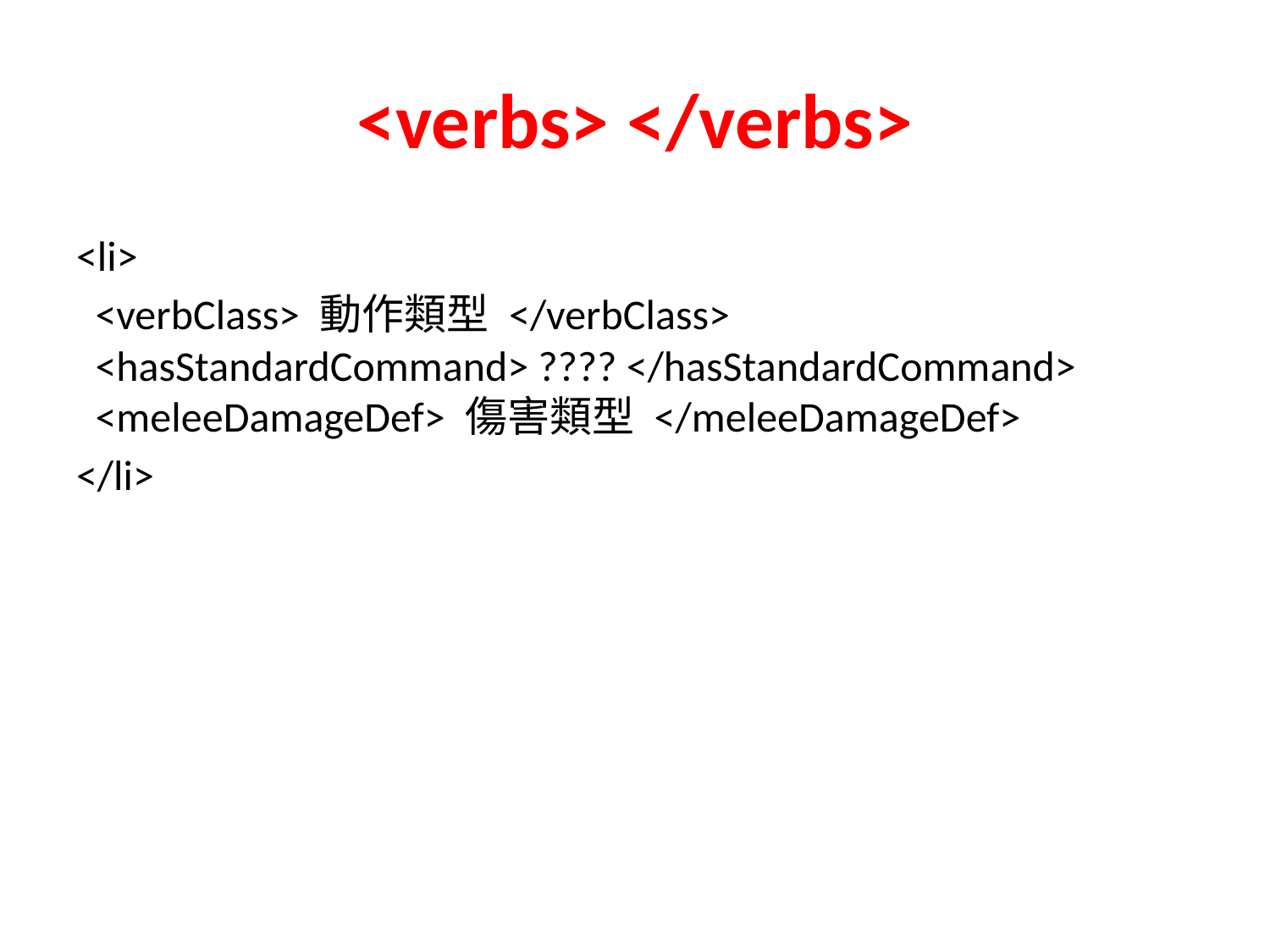

# <verbs> </verbs>
<li>
  <verbClass> 動作類型 </verbClass>
  <hasStandardCommand> ???? </hasStandardCommand>
  <meleeDamageDef> 傷害類型 </meleeDamageDef>
</li>